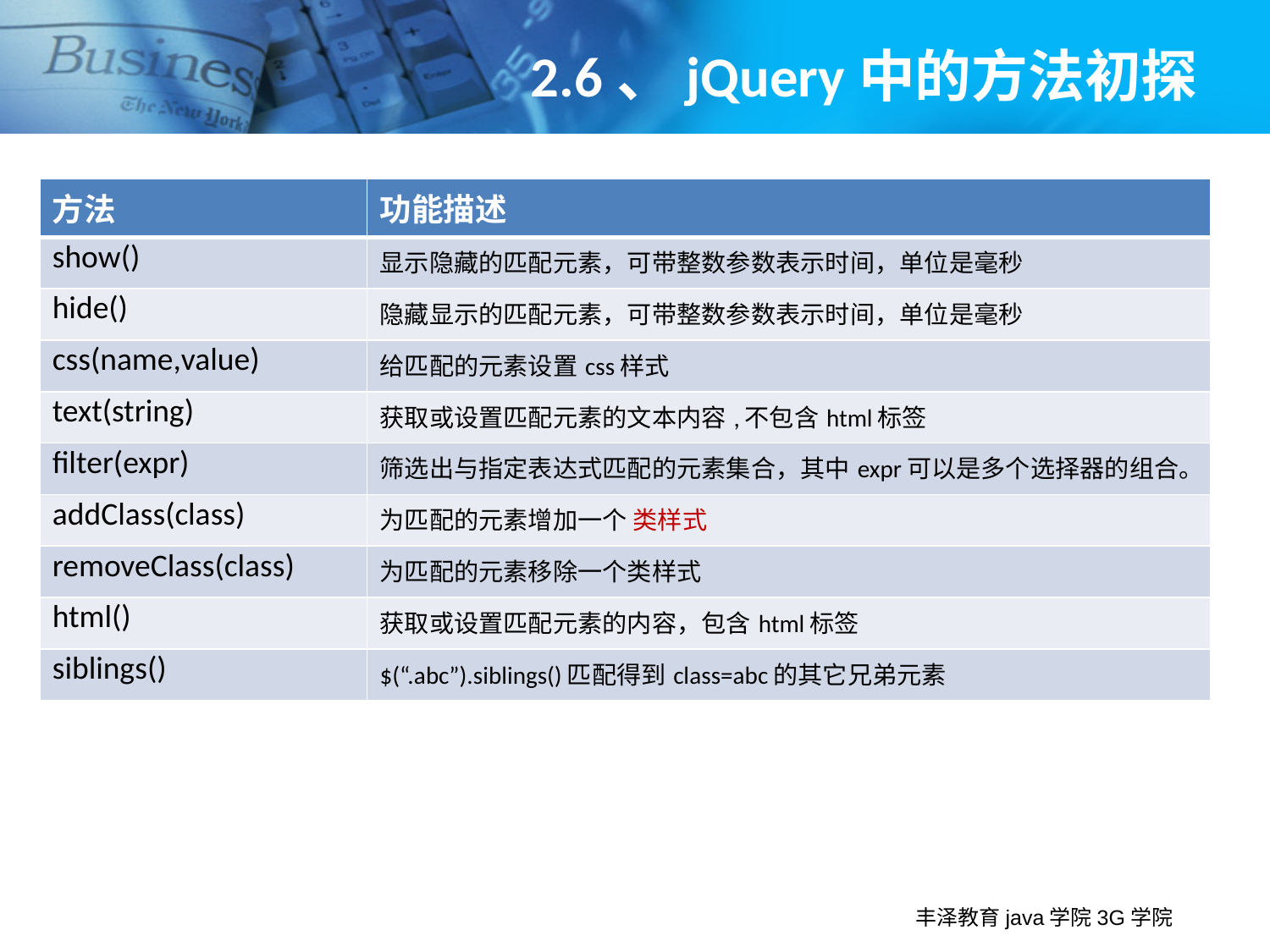

# 2.6、jQuery中的方法初探
| 方法 | 功能描述 |
| --- | --- |
| show() | 显示隐藏的匹配元素，可带整数参数表示时间，单位是毫秒 |
| hide() | 隐藏显示的匹配元素，可带整数参数表示时间，单位是毫秒 |
| css(name,value) | 给匹配的元素设置css样式 |
| text(string) | 获取或设置匹配元素的文本内容,不包含html标签 |
| filter(expr) | 筛选出与指定表达式匹配的元素集合，其中expr可以是多个选择器的组合。 |
| addClass(class) | 为匹配的元素增加一个 类样式 |
| removeClass(class) | 为匹配的元素移除一个类样式 |
| html() | 获取或设置匹配元素的内容，包含html标签 |
| siblings() | $(“.abc”).siblings()匹配得到class=abc的其它兄弟元素 |